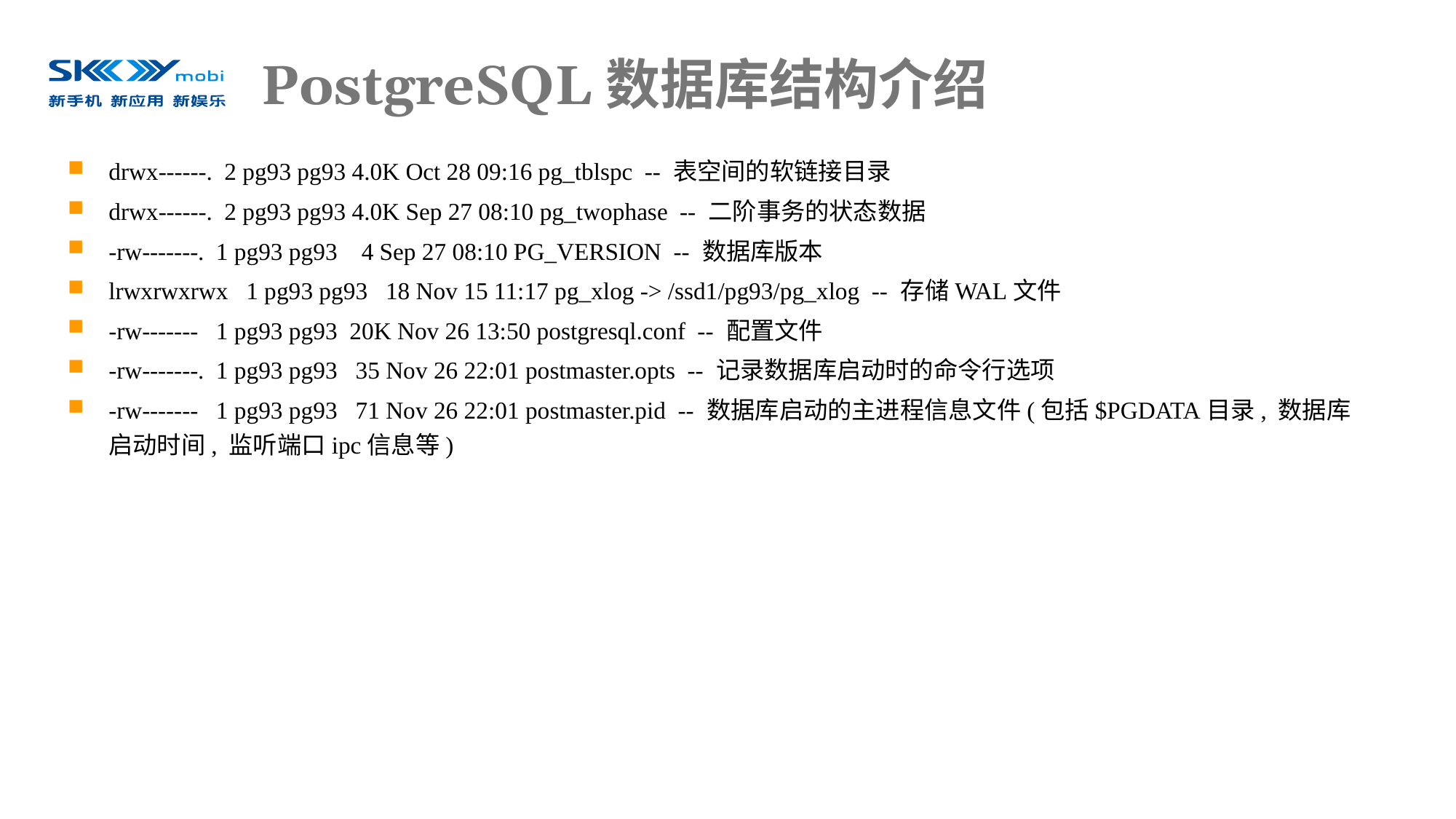

# PostgreSQL数据库结构介绍
drwx------.  2 pg93 pg93 4.0K Oct 28 09:16 pg_tblspc  -- 表空间的软链接目录
drwx------.  2 pg93 pg93 4.0K Sep 27 08:10 pg_twophase  -- 二阶事务的状态数据
-rw-------.  1 pg93 pg93    4 Sep 27 08:10 PG_VERSION  -- 数据库版本
lrwxrwxrwx   1 pg93 pg93   18 Nov 15 11:17 pg_xlog -> /ssd1/pg93/pg_xlog  -- 存储WAL文件
-rw-------   1 pg93 pg93  20K Nov 26 13:50 postgresql.conf  -- 配置文件
-rw-------.  1 pg93 pg93   35 Nov 26 22:01 postmaster.opts  -- 记录数据库启动时的命令行选项
-rw-------   1 pg93 pg93   71 Nov 26 22:01 postmaster.pid  -- 数据库启动的主进程信息文件(包括$PGDATA目录, 数据库启动时间, 监听端口ipc信息等)